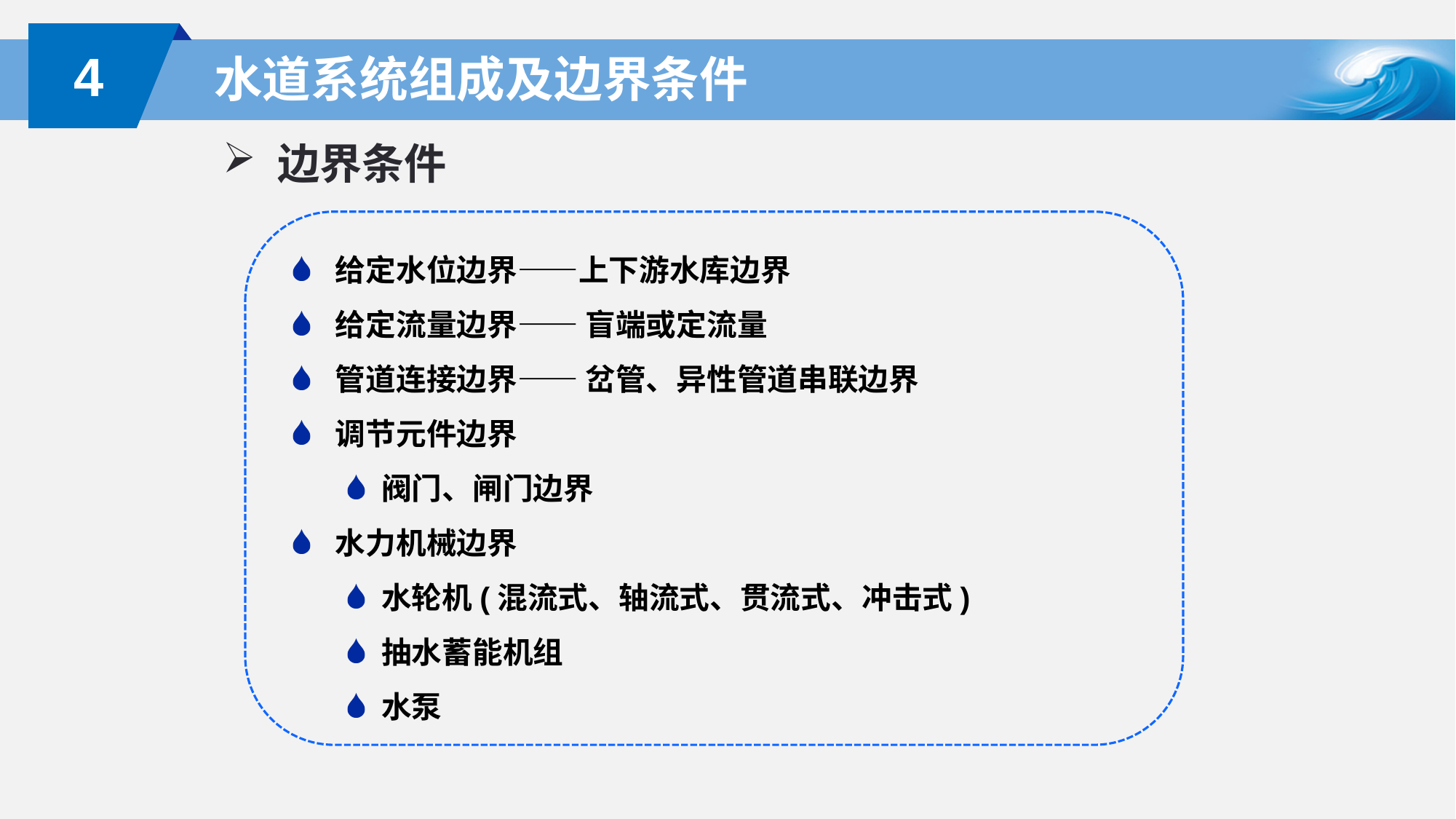

4
水道系统组成及边界条件
边界条件
给定水位边界——上下游水库边界
给定流量边界—— 盲端或定流量
管道连接边界—— 岔管、异性管道串联边界
调节元件边界
阀门、闸门边界
水力机械边界
水轮机(混流式、轴流式、贯流式、冲击式)
抽水蓄能机组
水泵